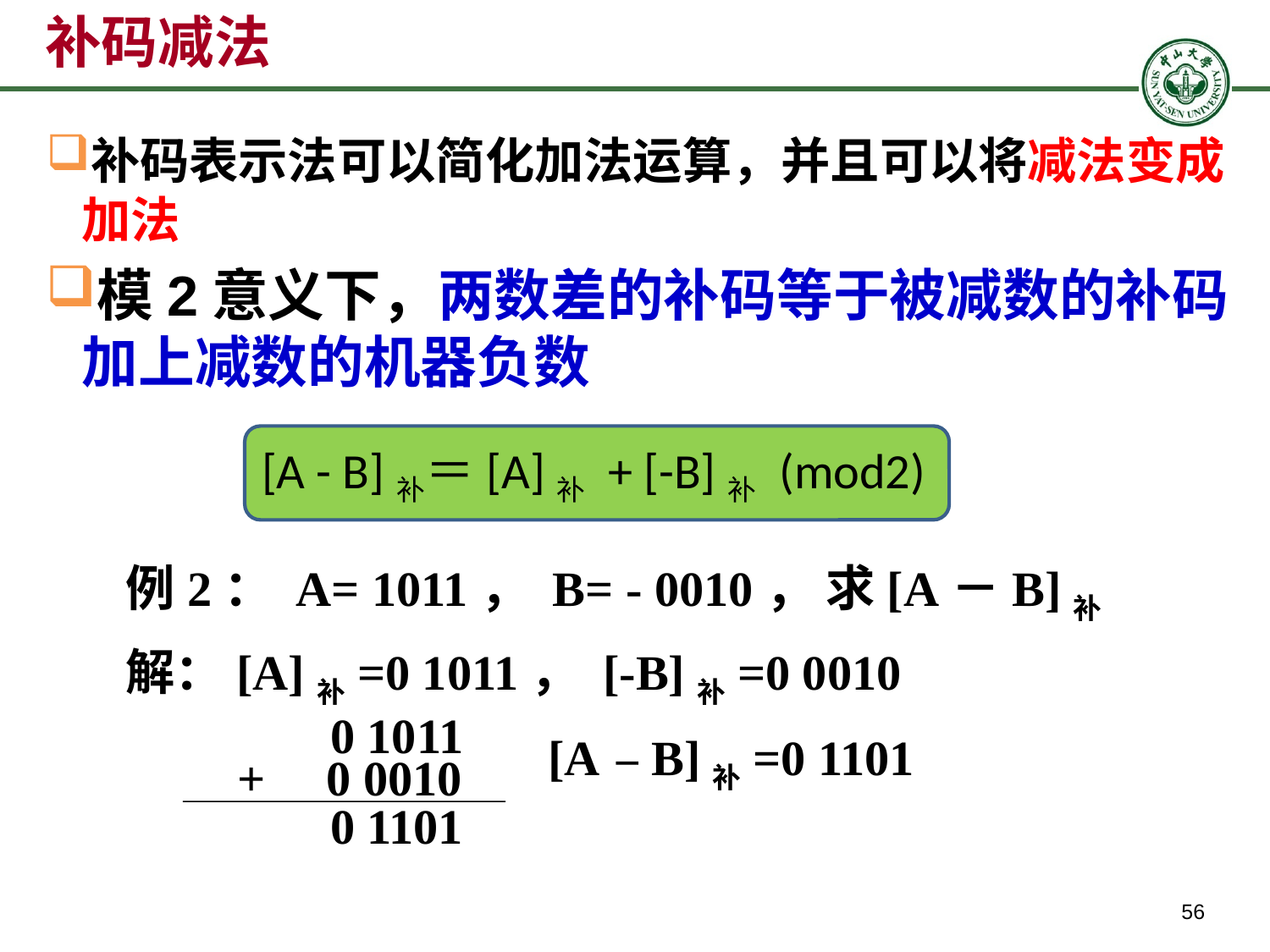

# 补码减法
补码表示法可以简化加法运算，并且可以将减法变成加法
模2意义下，两数差的补码等于被减数的补码加上减数的机器负数

[A - B]补＝[A]补 + [-B]补 (mod2)
例2： A= 1011， B= - 0010， 求[A－B]补
解：[A]补=0 1011， [-B]补=0 0010
     0 1011

+

0 0010

     0 1101
[A－B]补=0 1101